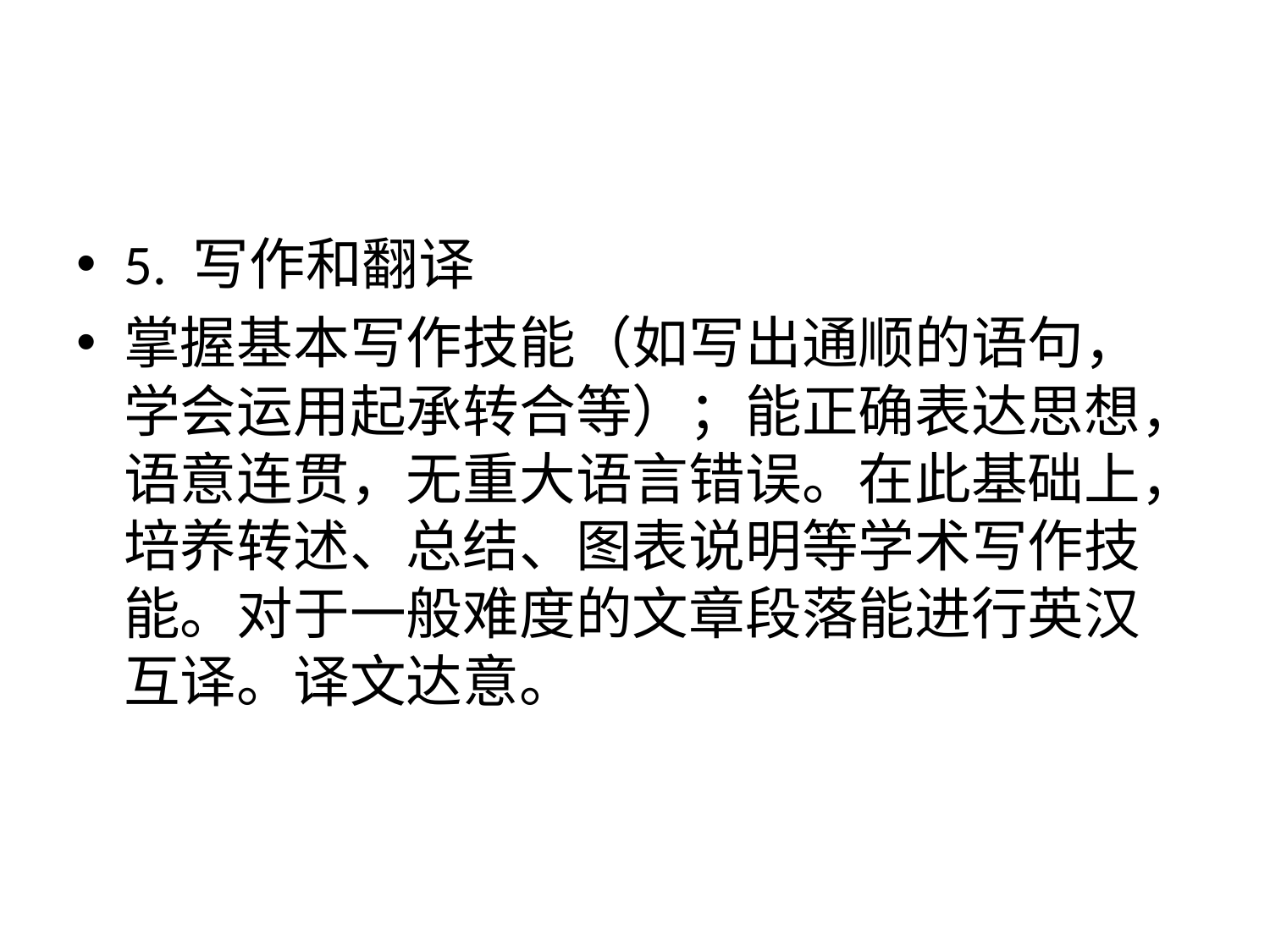

#
5. 写作和翻译
掌握基本写作技能（如写出通顺的语句，学会运用起承转合等）；能正确表达思想，语意连贯，无重大语言错误。在此基础上，培养转述、总结、图表说明等学术写作技能。对于一般难度的文章段落能进行英汉互译。译文达意。